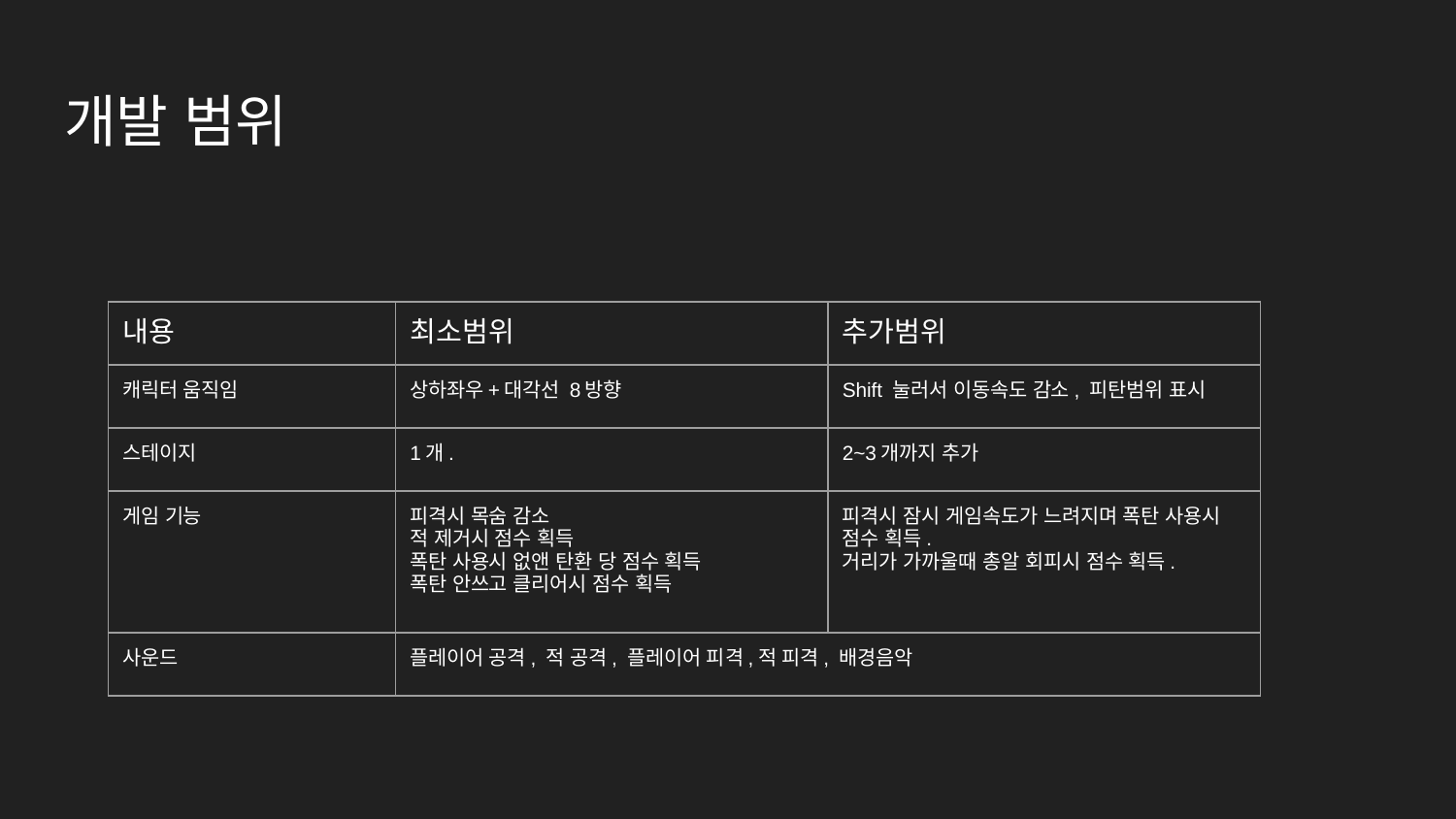

# 개발 범위
| 내용 | 최소범위 | 추가범위 |
| --- | --- | --- |
| 캐릭터 움직임 | 상하좌우+대각선 8방향 | Shift 눌러서 이동속도 감소, 피탄범위 표시 |
| 스테이지 | 1개. | 2~3개까지 추가 |
| 게임 기능 | 피격시 목숨 감소 적 제거시 점수 획득 폭탄 사용시 없앤 탄환 당 점수 획득 폭탄 안쓰고 클리어시 점수 획득 | 피격시 잠시 게임속도가 느려지며 폭탄 사용시 점수 획득. 거리가 가까울때 총알 회피시 점수 획득. |
| 사운드 | 플레이어 공격, 적 공격, 플레이어 피격,적 피격, 배경음악 |  |